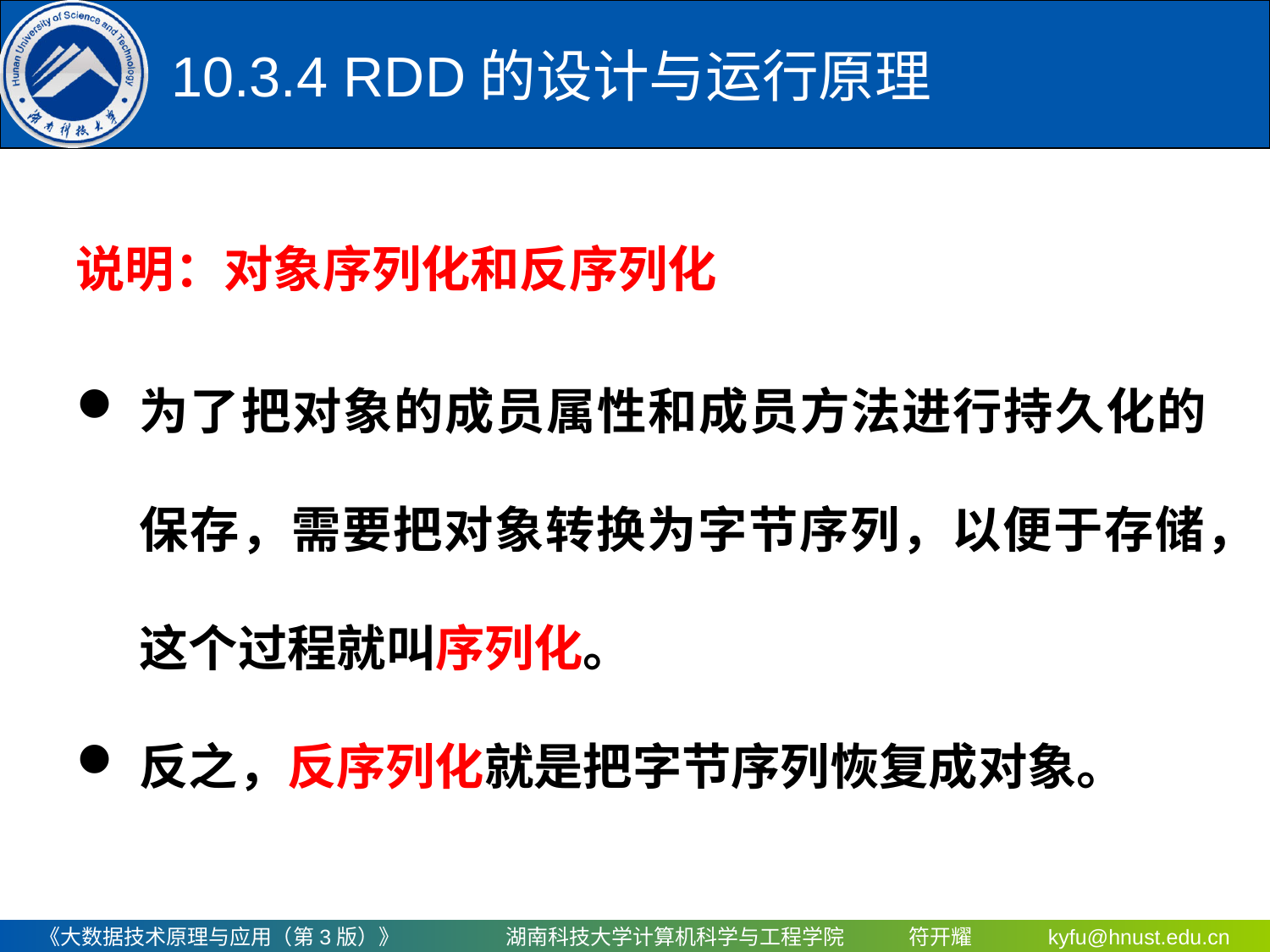

# 10.3.4 RDD的设计与运行原理
说明：对象序列化和反序列化
为了把对象的成员属性和成员方法进行持久化的保存，需要把对象转换为字节序列，以便于存储，这个过程就叫序列化。
反之，反序列化就是把字节序列恢复成对象。